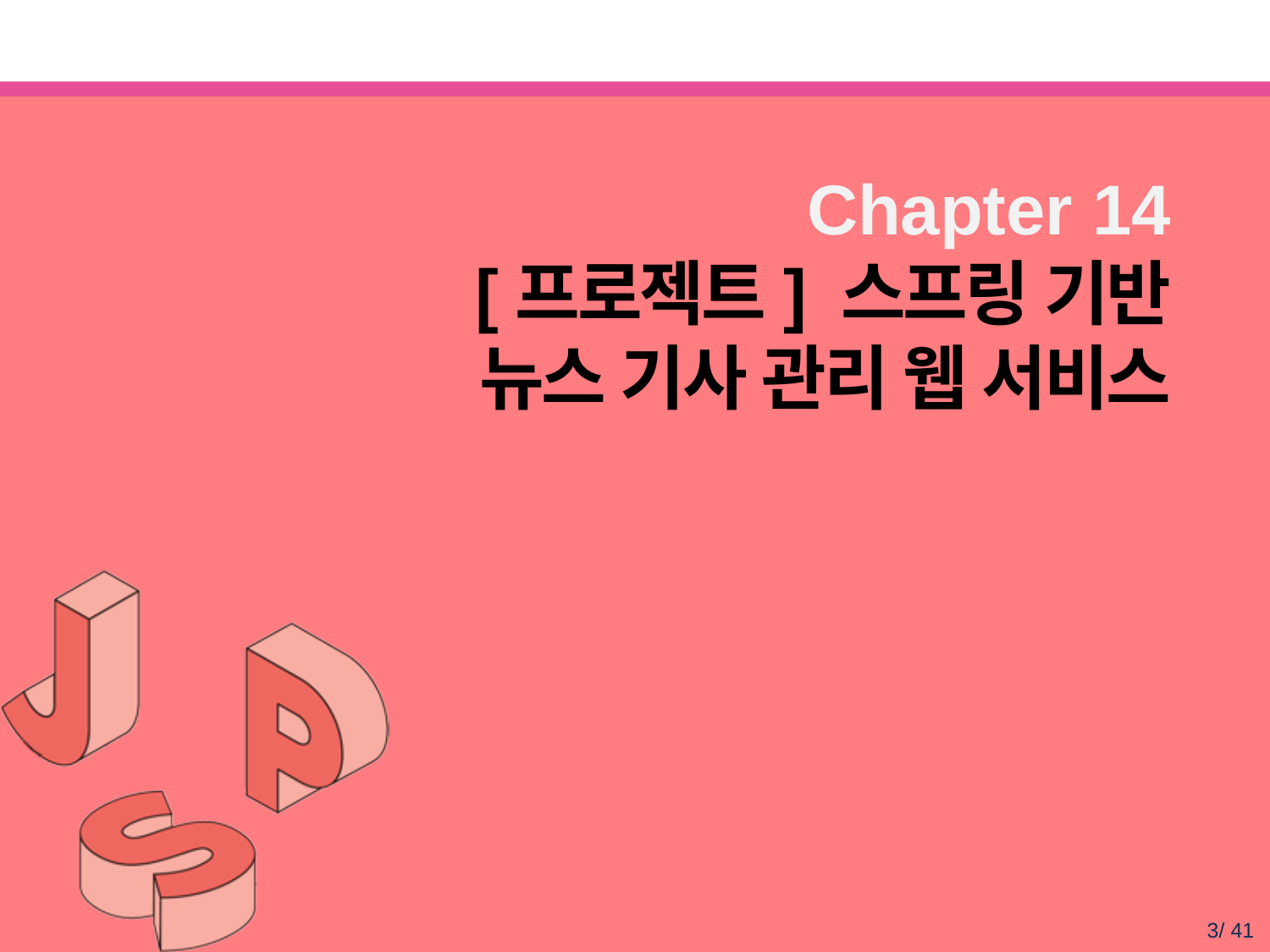

Chapter 14
[프로젝트] 스프링 기반
뉴스 기사 관리 웹 서비스